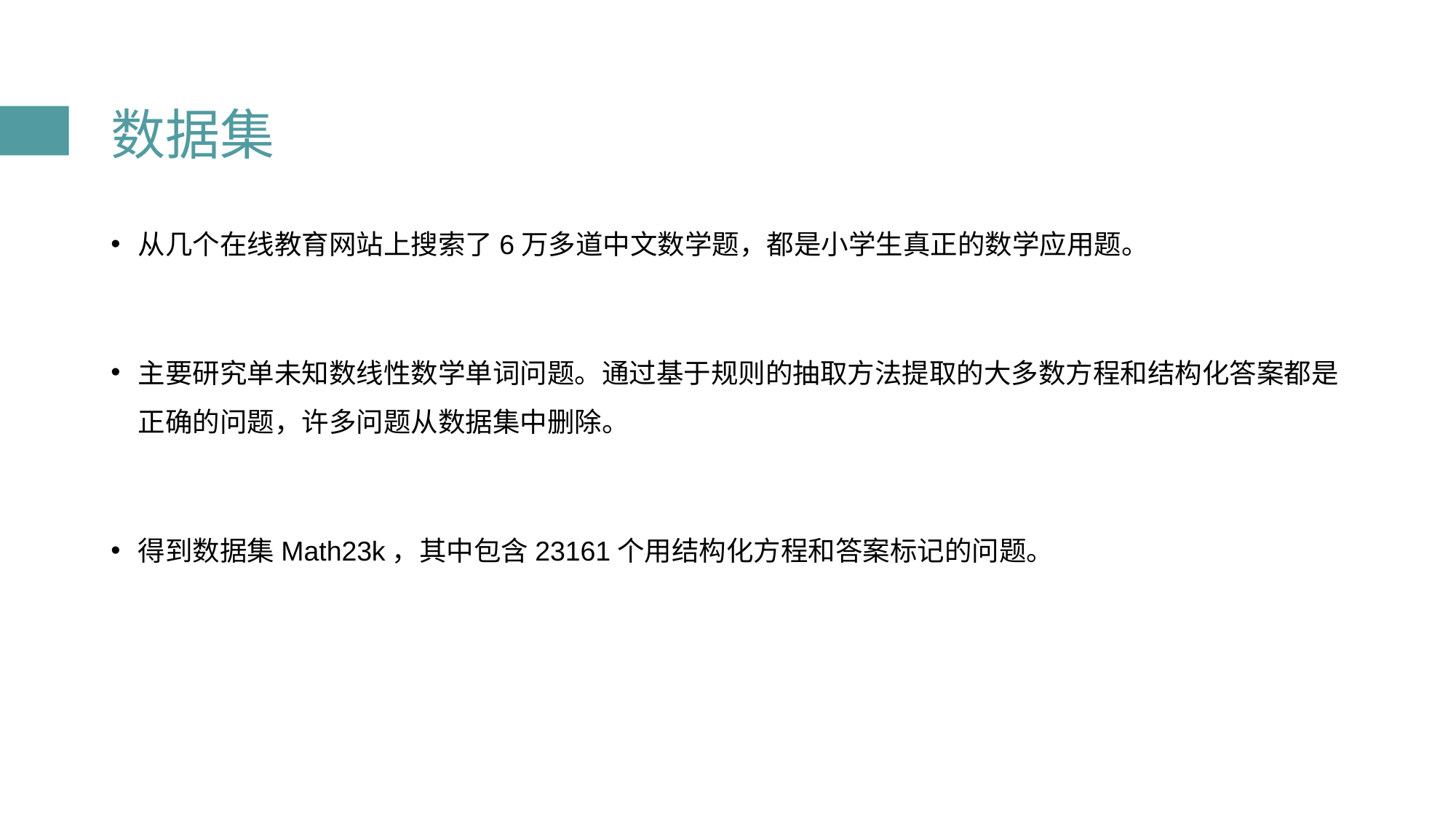

# 数据集
从几个在线教育网站上搜索了6万多道中文数学题，都是小学生真正的数学应用题。

主要研究单未知数线性数学单词问题。通过基于规则的抽取方法提取的大多数方程和结构化答案都是正确的问题，许多问题从数据集中删除。

得到数据集Math23k，其中包含23161个用结构化方程和答案标记的问题。